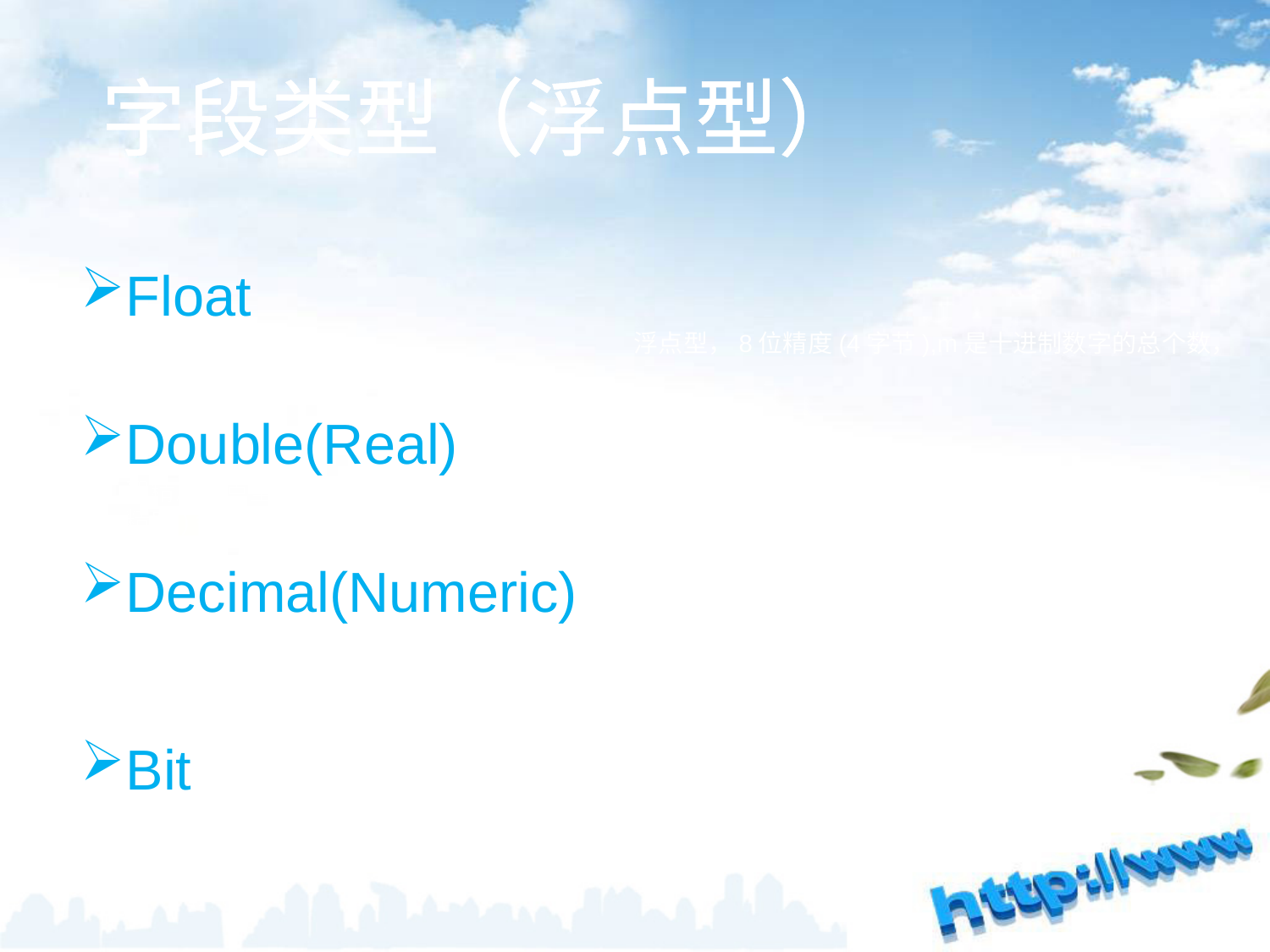

字段类型（浮点型）
Float
	单精度			浮点型，8位精度(4字节),m是十进制数字的总个数，d是小数点后面的数字个数
Double(Real)
双精度浮点型，16位精度(8字节)。在MySQL中的所有计算都是使用双精度完成的，使用float(单精度)会有误差，尽量使用Double类型。
Decimal(Numeric)
	decimal(m,d) (m+2字节)定点类型浮点型在数据库中存放的是近似值，而定点类型在数据库中存放的是精确值。参数m是定点类型数字的最大个数（精度），范围为0~65，d小数点右侧数字的个数，范围为0~30，但不得超过m。对定点数的计算能精确到65位数字。
Bit
	位字段类型。M表示每个值的位数，范围为从1到64。如果M被省略， 默认为1。